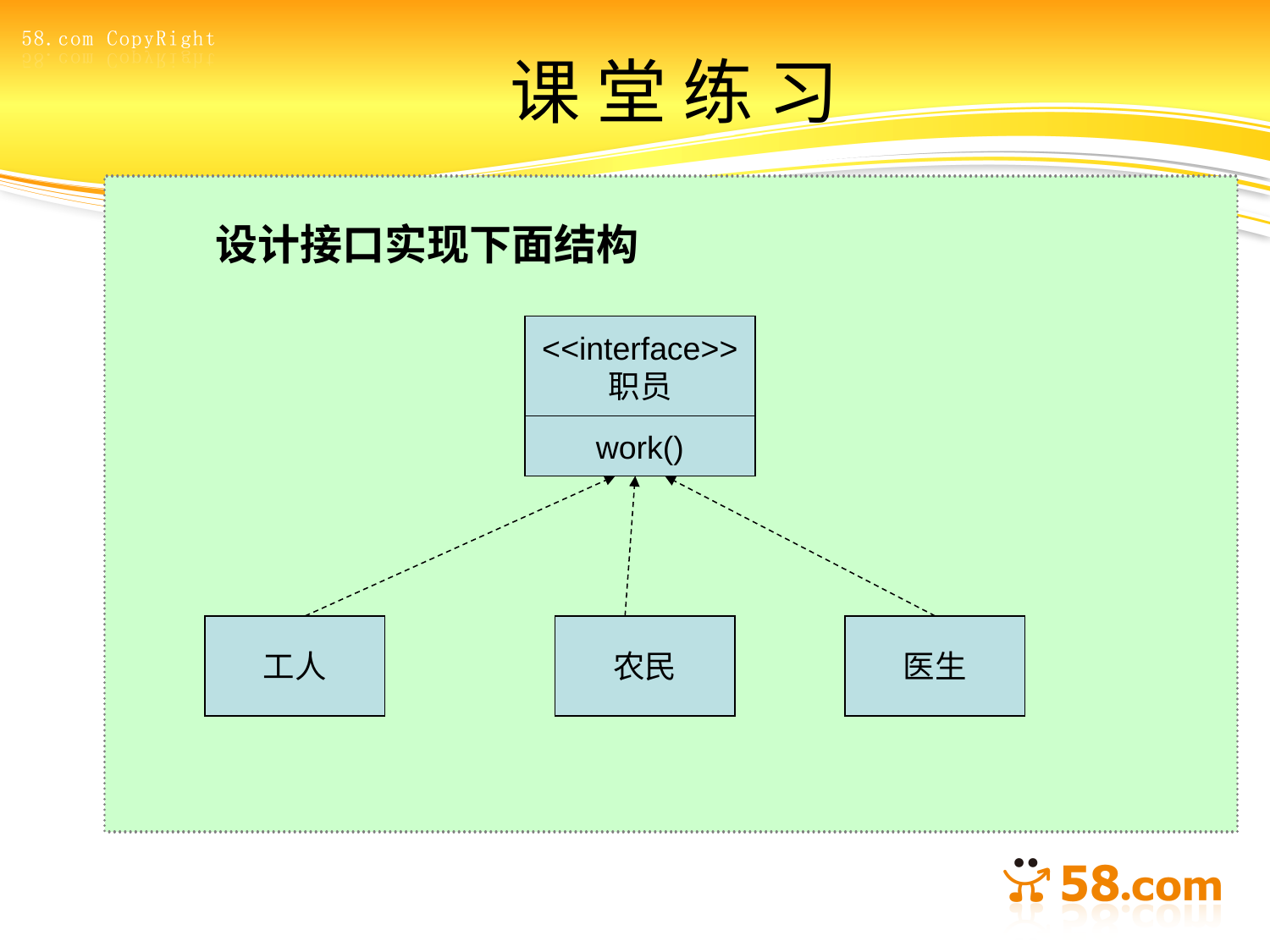

# 课 堂 练 习

        设计接口实现下面结构
<<interface>>
职员
work()

工人
农民
医生